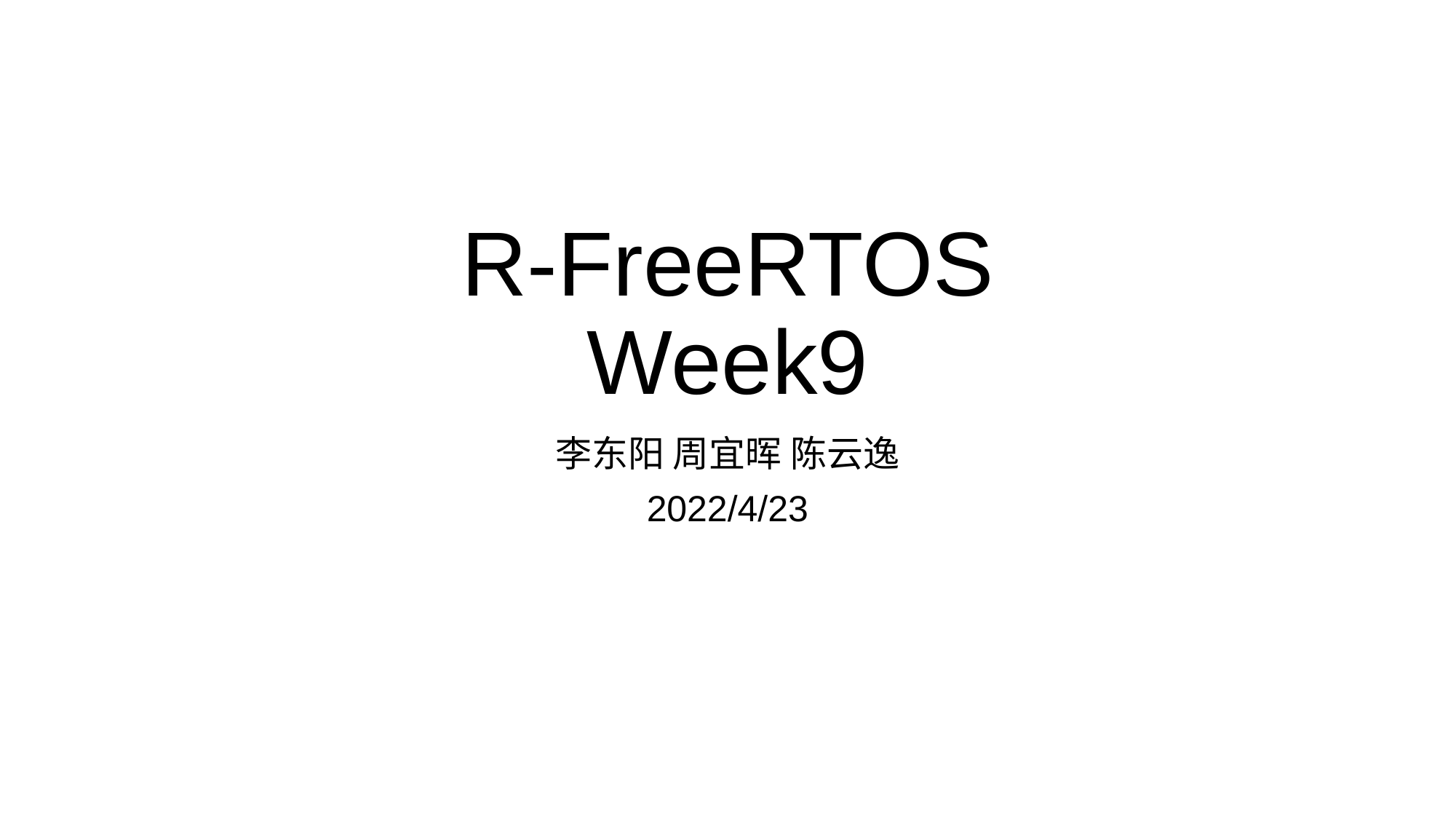

# R-FreeRTOS Week9
李东阳 周宜晖 陈云逸
2022/4/23